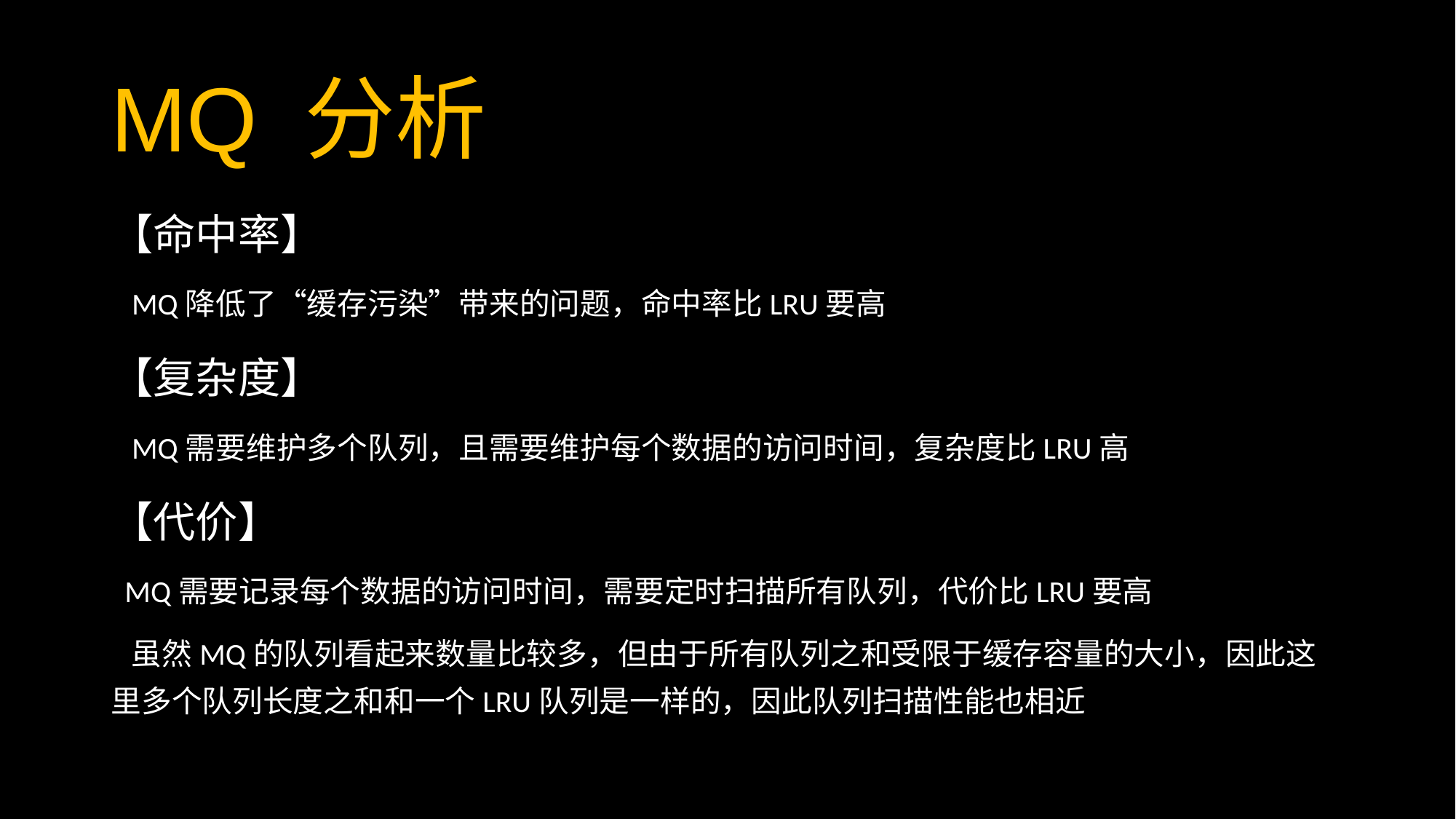

# MQ 分析
【命中率】
   MQ降低了“缓存污染”带来的问题，命中率比LRU要高
【复杂度】
   MQ需要维护多个队列，且需要维护每个数据的访问时间，复杂度比LRU高
【代价】
  MQ需要记录每个数据的访问时间，需要定时扫描所有队列，代价比LRU要高
  虽然MQ的队列看起来数量比较多，但由于所有队列之和受限于缓存容量的大小，因此这里多个队列长度之和和一个LRU队列是一样的，因此队列扫描性能也相近